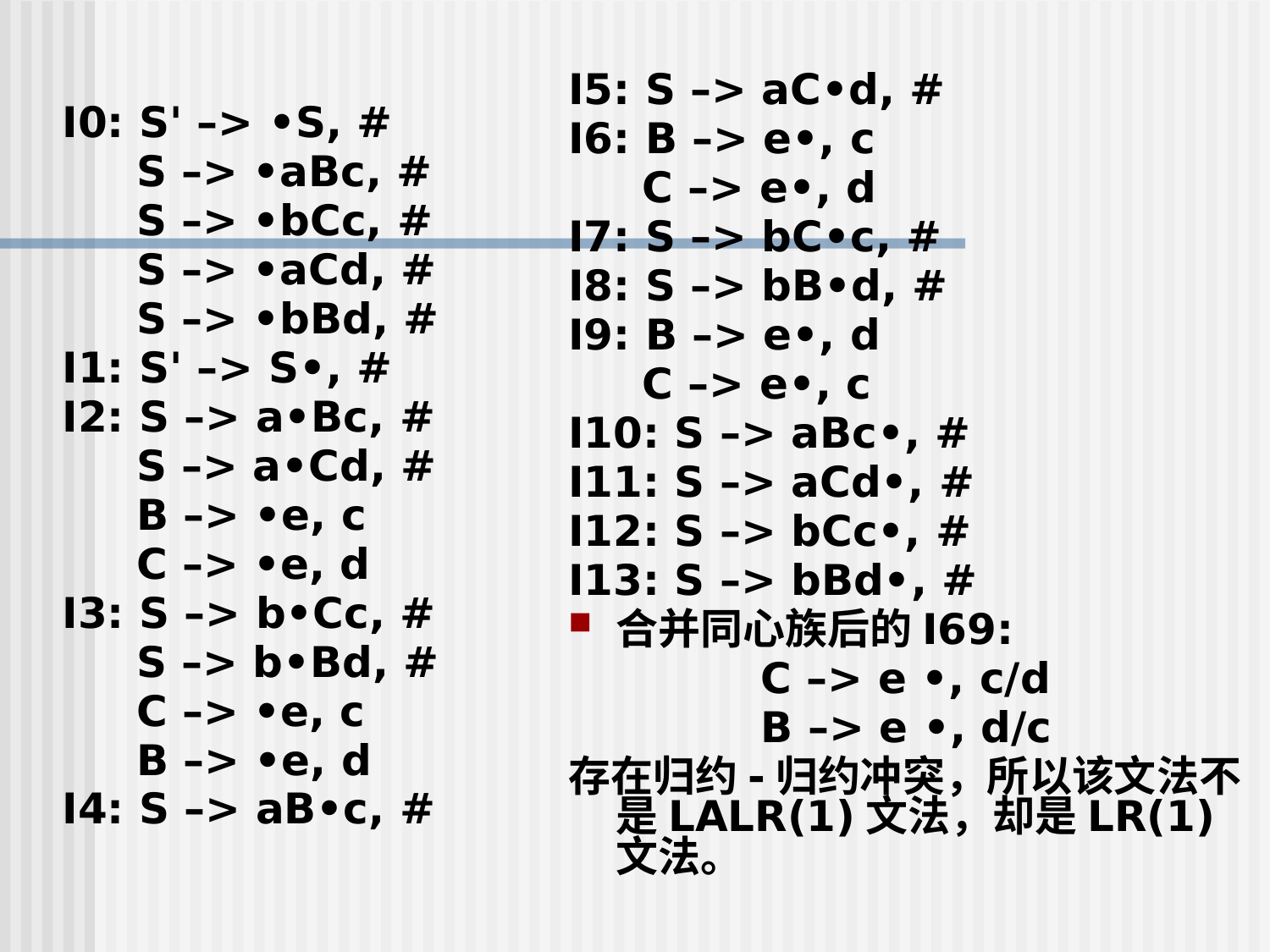

# 先构造 LR(1) 项目集规范族:
I5: S –> aC•d, #
I6: B –> e•, c
     C –> e•, d
I7: S –> bC•c, #
I8: S –> bB•d, #
I9: B –> e•, d
     C –> e•, c
I10: S –> aBc•, #
I11: S –> aCd•, #
I12: S –> bCc•, #
I13: S –> bBd•, #
合并同心族后的I69:
             C –> e •, c/d
             B –> e •, d/c
存在归约-归约冲突，所以该文法不是LALR(1)文法，却是LR(1)文法。
I0: S' –> •S, #
     S –> •aBc, #
     S –> •bCc, #
     S –> •aCd, #
     S –> •bBd, #
I1: S' –> S•, #
I2: S –> a•Bc, #
     S –> a•Cd, #
     B –> •e, c
     C –> •e, d
I3: S –> b•Cc, #
     S –> b•Bd, #
     C –> •e, c
     B –> •e, d
I4: S –> aB•c, #